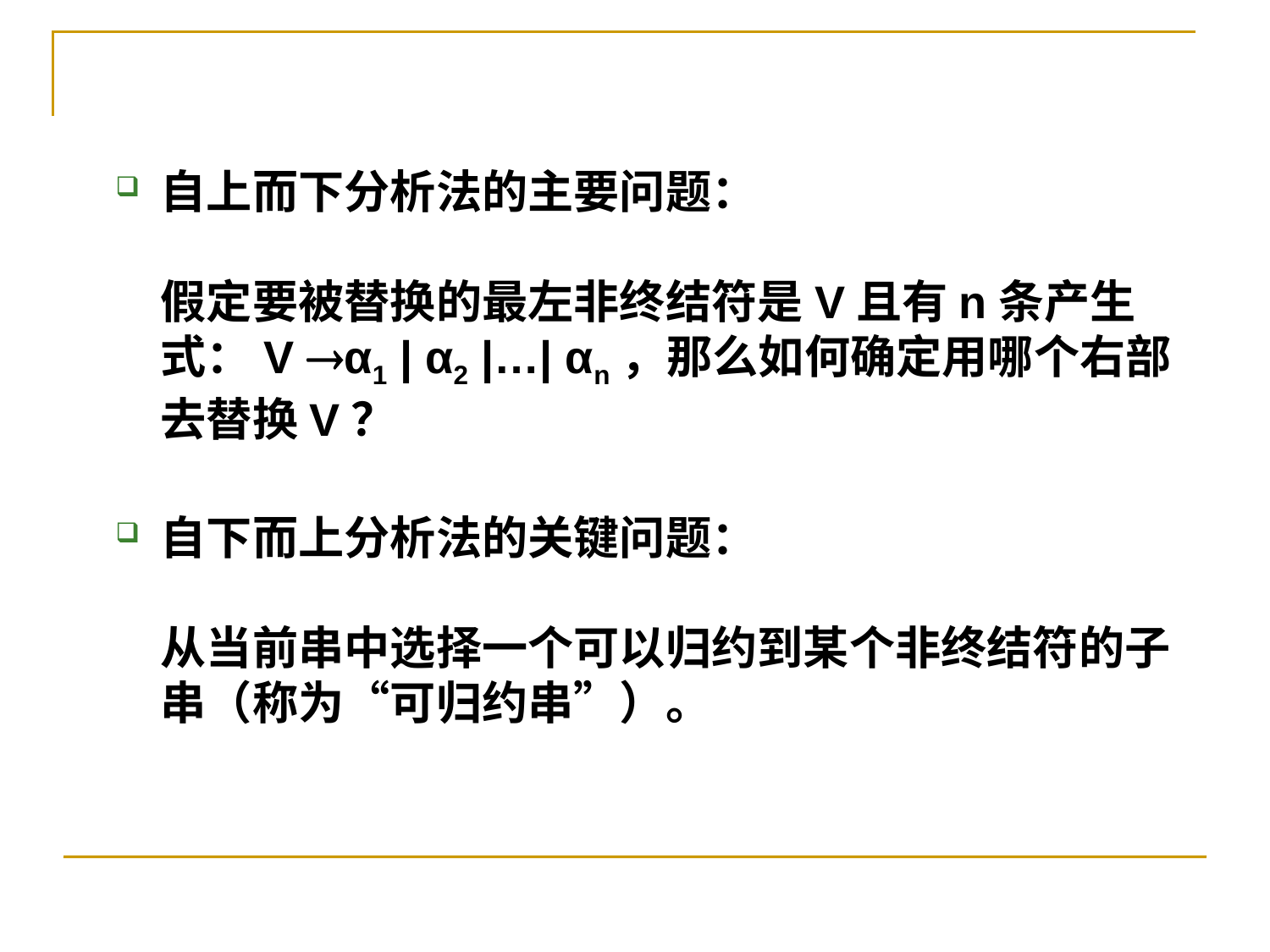

自上而下分析法的主要问题：
假定要被替换的最左非终结符是V且有n条产生式：V →α1 | α2 |…| αn，那么如何确定用哪个右部去替换V？
自下而上分析法的关键问题：
从当前串中选择一个可以归约到某个非终结符的子串（称为“可归约串”）。